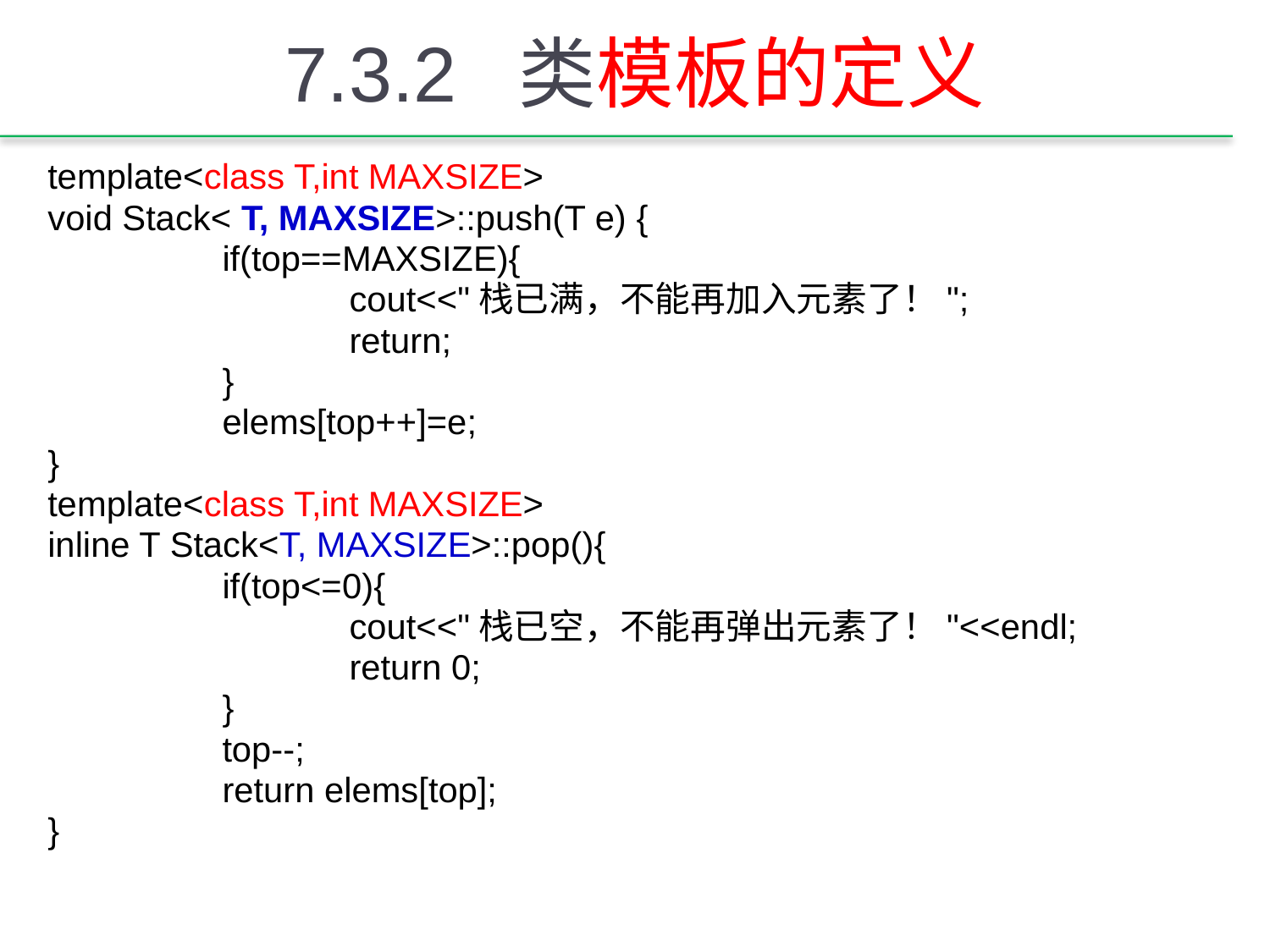

# 7.3.2  类模板的定义
template<class T,int MAXSIZE>
void Stack< T, MAXSIZE>::push(T e) {
		if(top==MAXSIZE){
			cout<<"栈已满，不能再加入元素了！";
			return;
		}
		elems[top++]=e;
}
template<class T,int MAXSIZE>
inline T Stack<T, MAXSIZE>::pop(){
		if(top<=0){
			cout<<"栈已空，不能再弹出元素了！"<<endl;
			return 0;
		}
		top--;
		return elems[top];
}